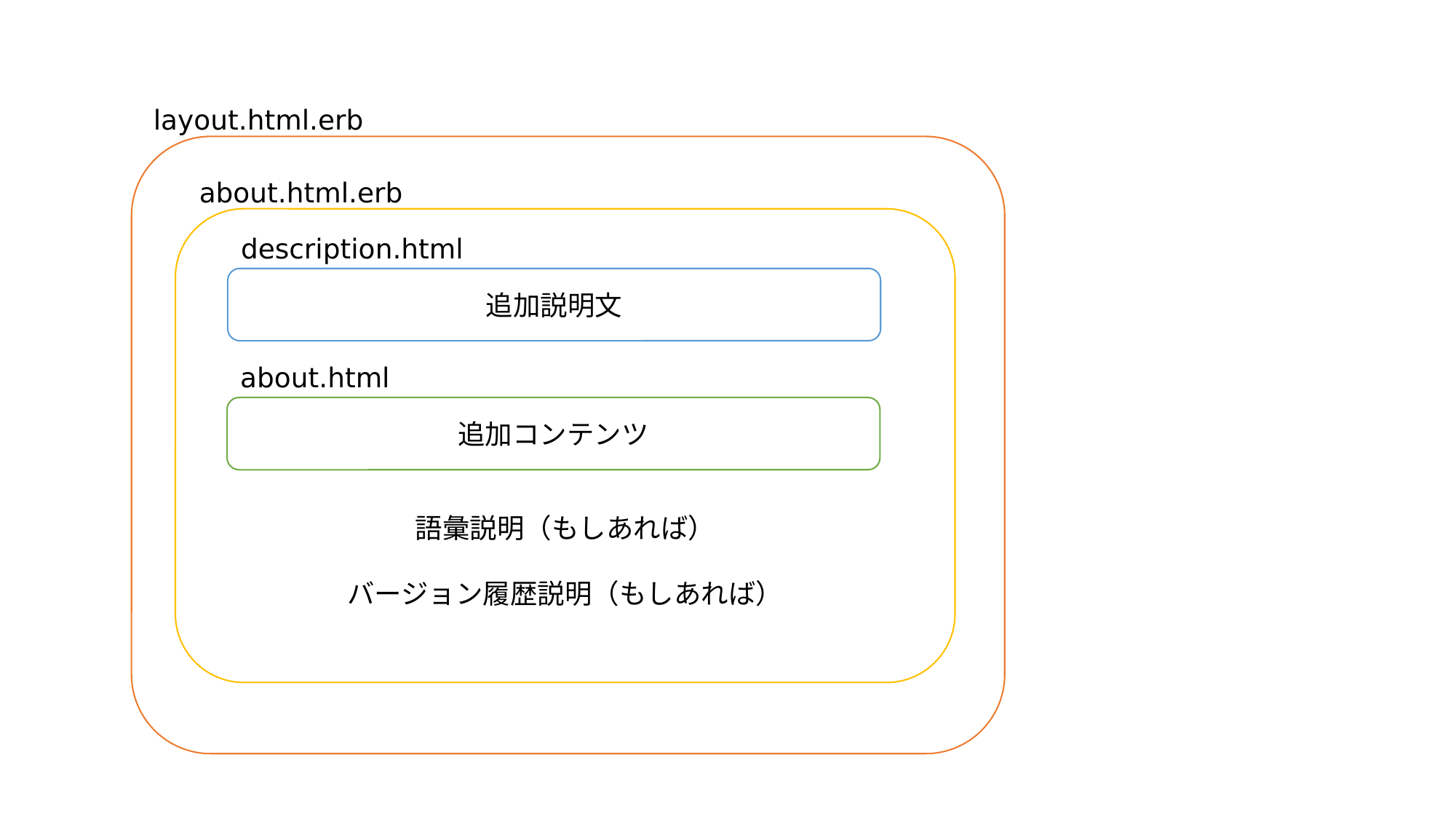

layout.html.erb

about.html.erb

語彙説明（もしあれば）

バージョン履歴説明（もしあれば）
description.html
追加説明文
about.html
追加コンテンツ